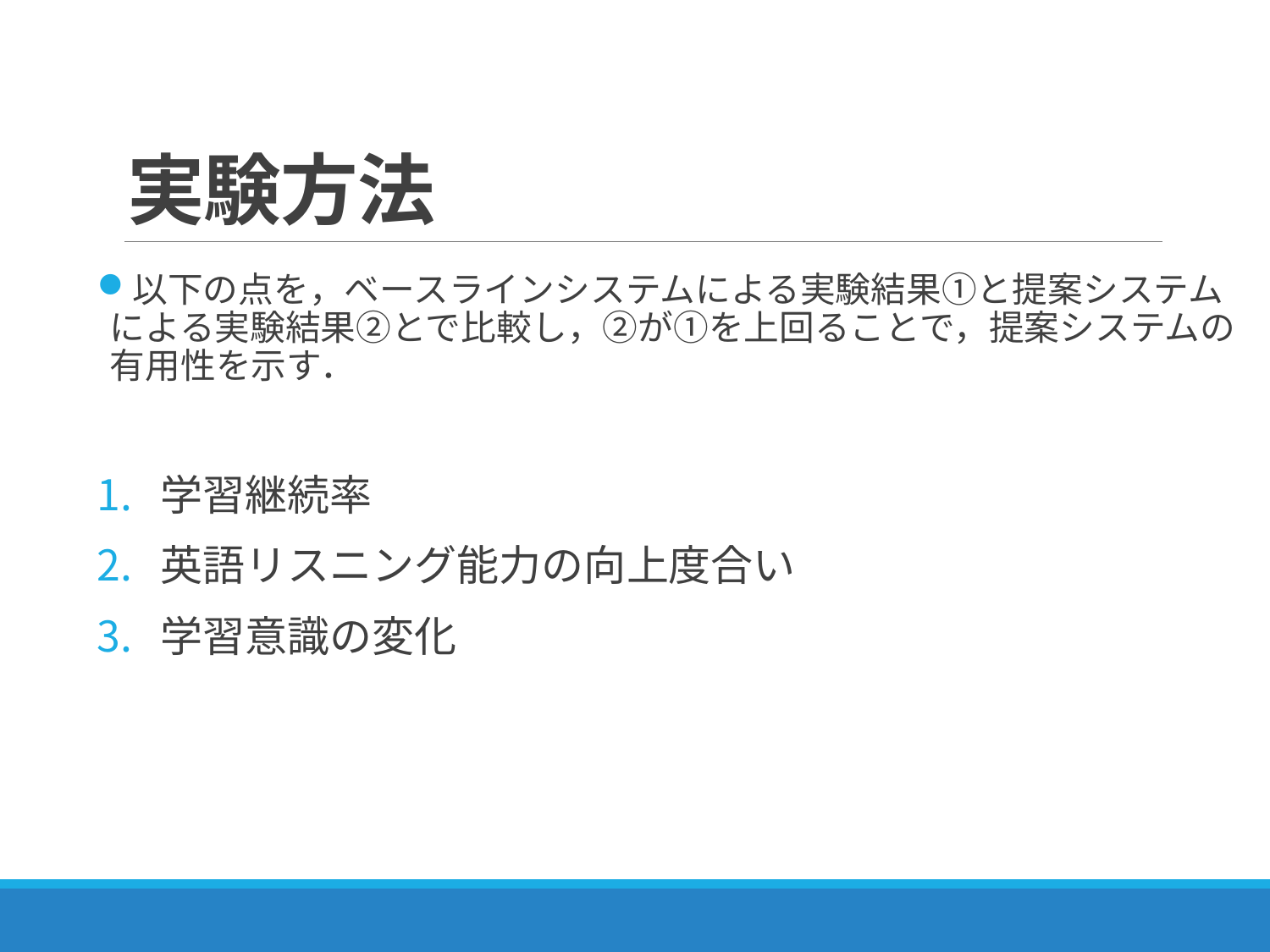

# 実験方法
以下の点を，ベースラインシステムによる実験結果①と提案システムによる実験結果②とで比較し，②が①を上回ることで，提案システムの有用性を示す．

学習継続率
英語リスニング能力の向上度合い
学習意識の変化

19